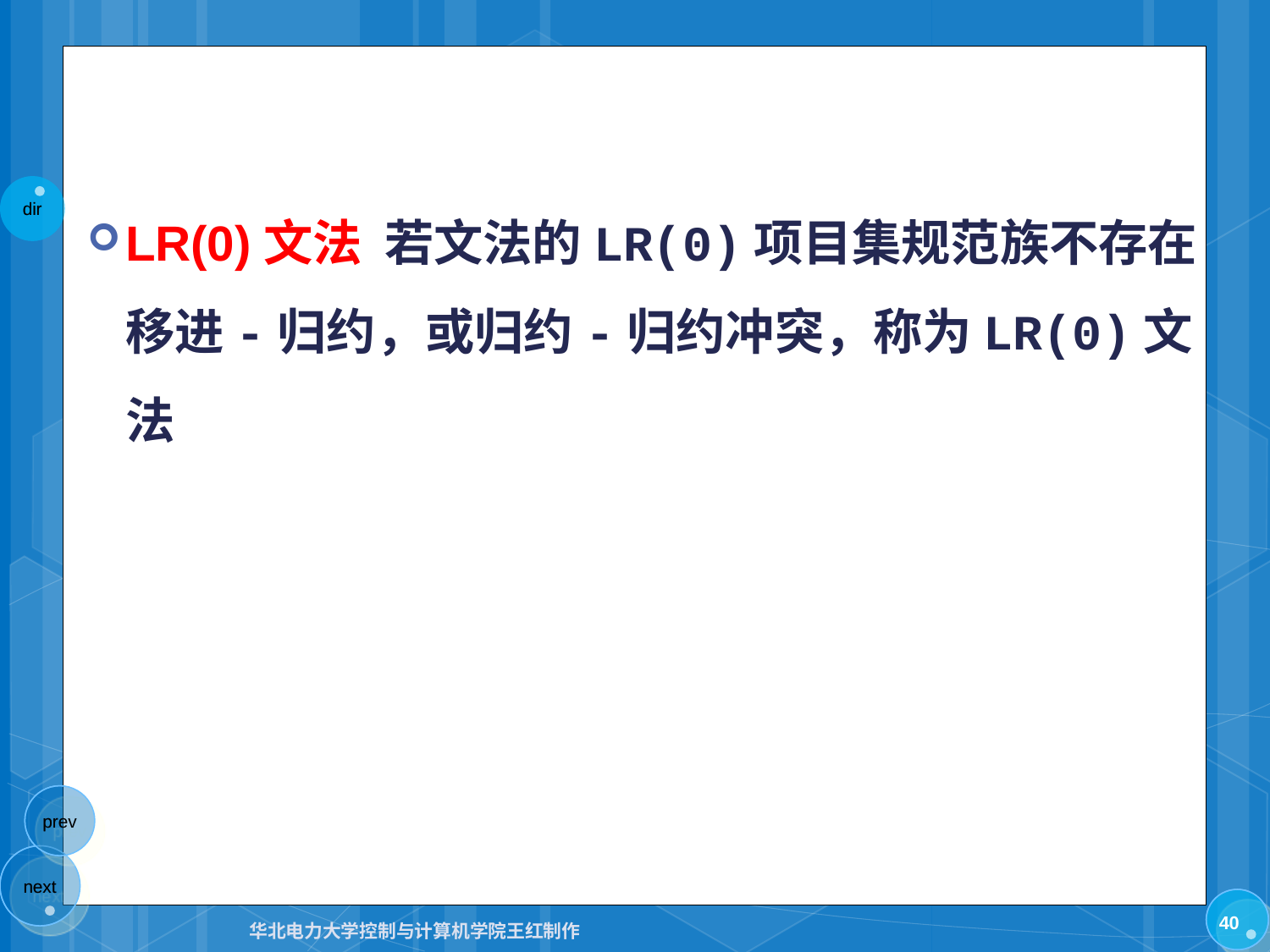

LR(0)文法  若文法的LR(0)项目集规范族不存在移进-归约，或归约-归约冲突，称为LR(0)文法
40
华北电力大学控制与计算机学院王红制作